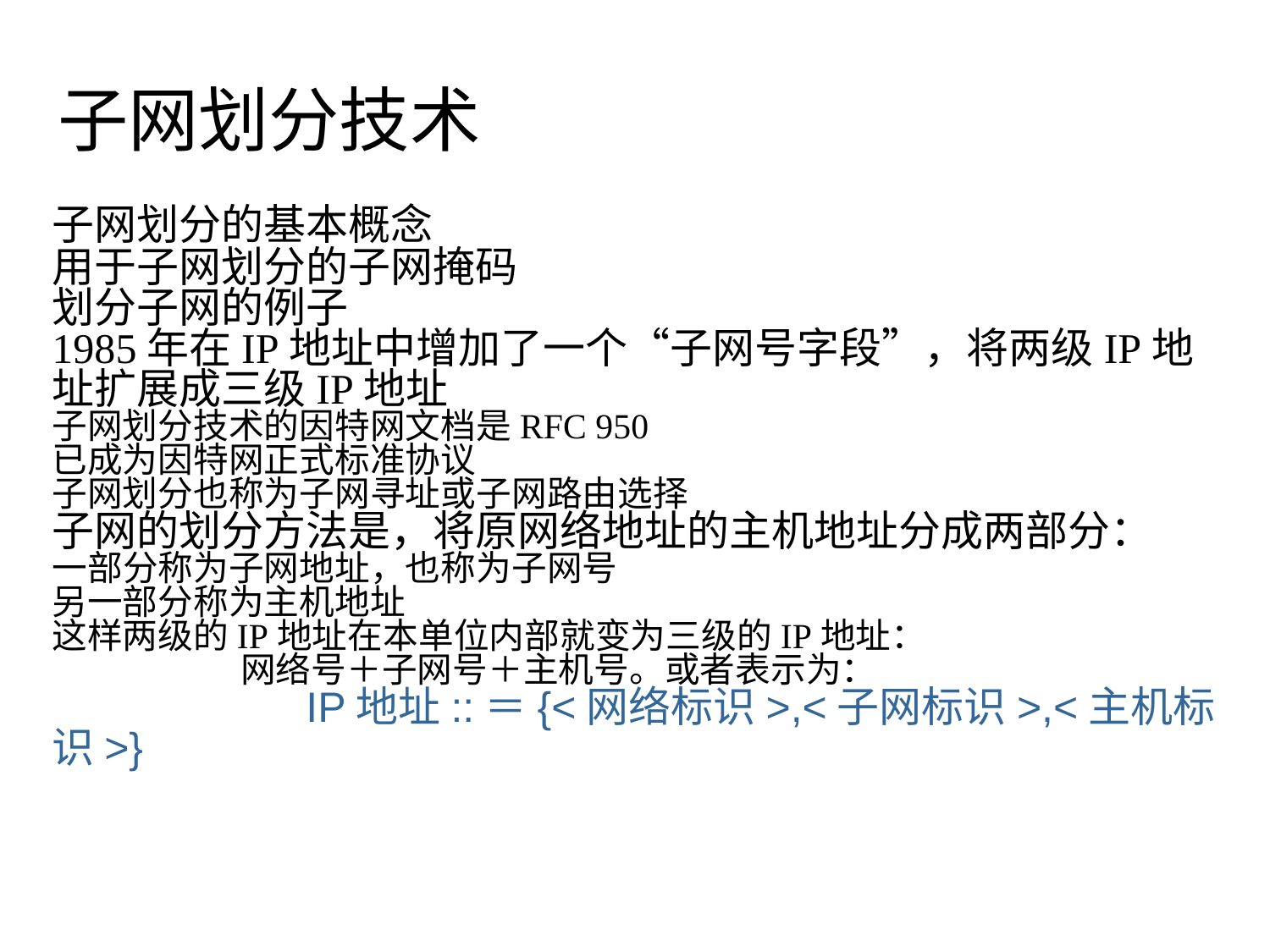

子网划分技术
子网划分的基本概念
用于子网划分的子网掩码
划分子网的例子
1985年在IP地址中增加了一个“子网号字段”，将两级IP地址扩展成三级IP地址
子网划分技术的因特网文档是RFC 950
已成为因特网正式标准协议
子网划分也称为子网寻址或子网路由选择
子网的划分方法是，将原网络地址的主机地址分成两部分：
一部分称为子网地址，也称为子网号
另一部分称为主机地址
这样两级的IP地址在本单位内部就变为三级的IP地址：
                       网络号＋子网号＋主机号。或者表示为：
		IP地址::＝{<网络标识>,<子网标识>,<主机标识>}